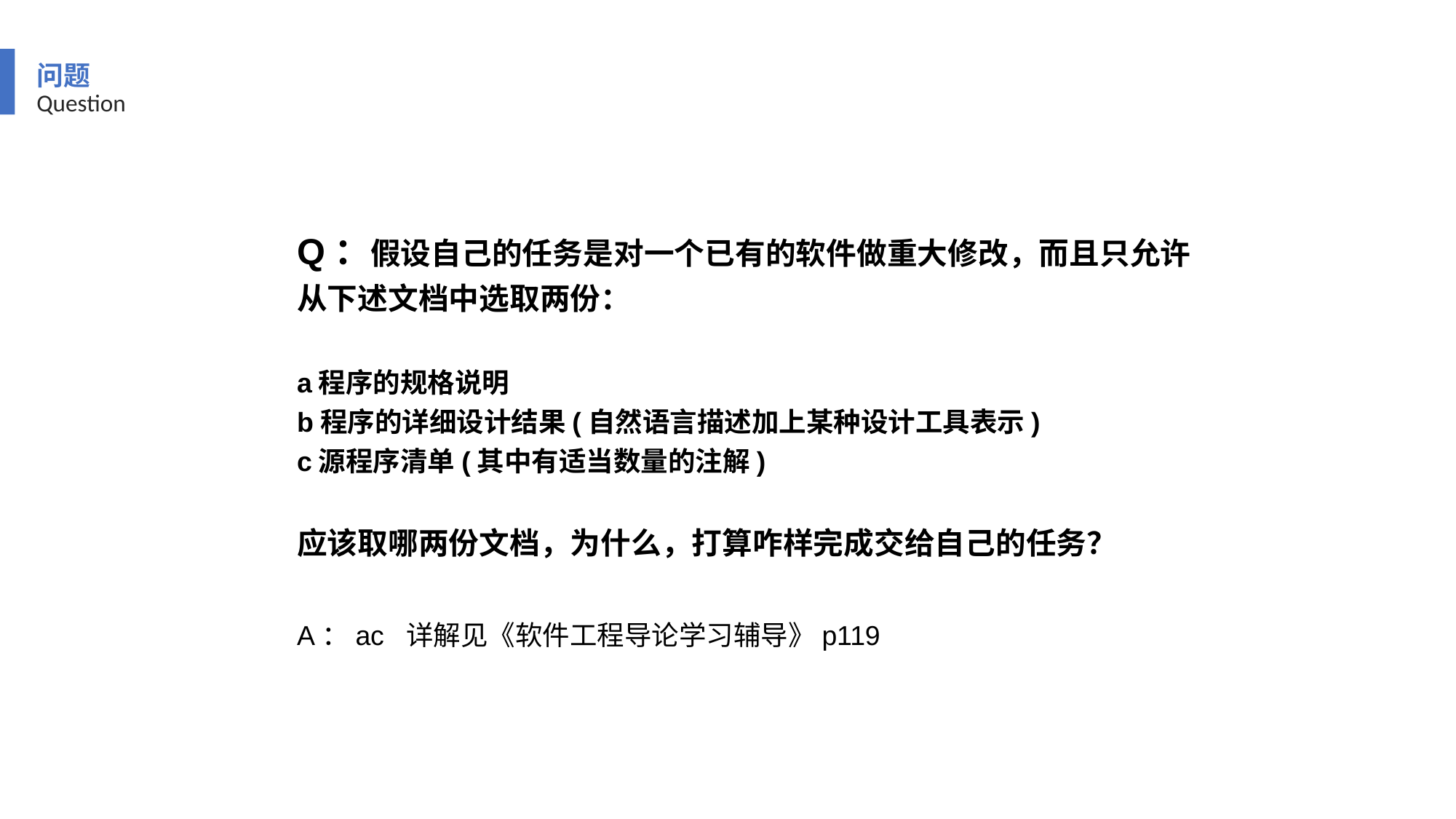

问题
Question
Q：假设自己的任务是对一个已有的软件做重大修改，而且只允许从下述文档中选取两份：

a程序的规格说明
b程序的详细设计结果(自然语言描述加上某种设计工具表示)
c源程序清单(其中有适当数量的注解)

应该取哪两份文档，为什么，打算咋样完成交给自己的任务？
A：ac  详解见《软件工程导论学习辅导》p119